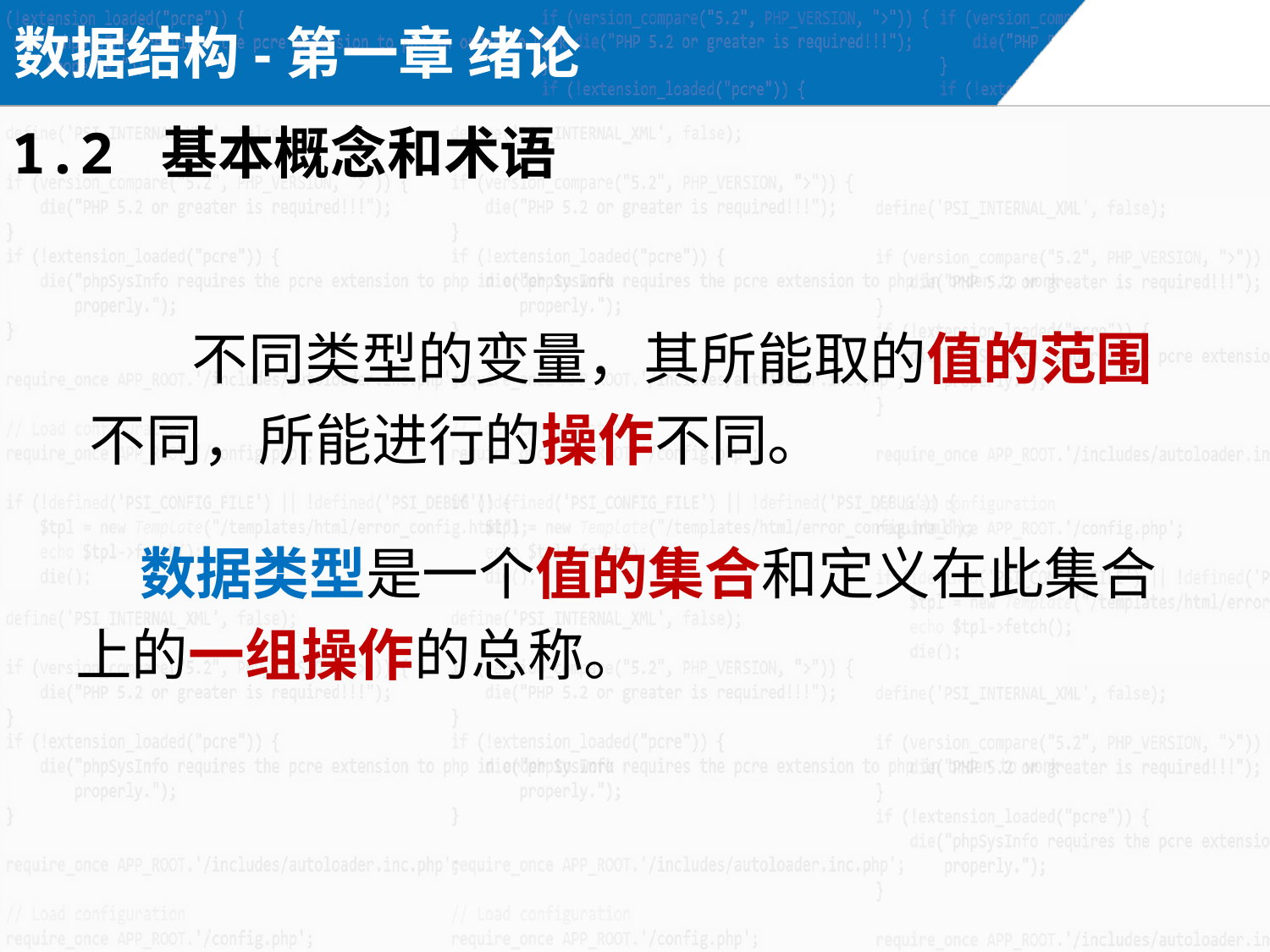

数据结构-第一章 绪论
1.2 基本概念和术语
       不同类型的变量，其所能取的值的范围不同，所能进行的操作不同。
    数据类型是一个值的集合和定义在此集合上的一组操作的总称。